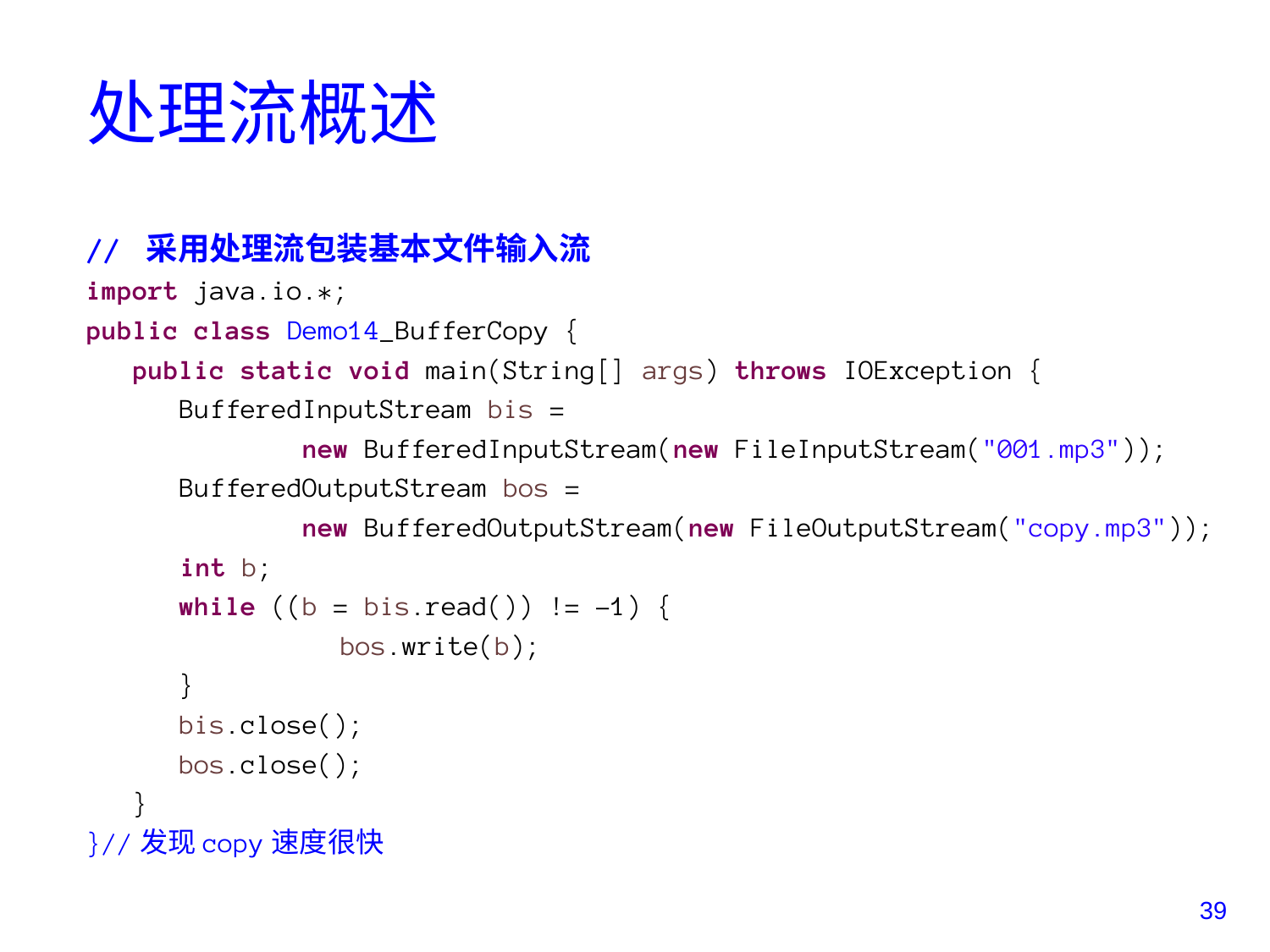

# 处理流概述
// 采用处理流包装基本文件输入流
import java.io.*;
public class Demo14_BufferCopy {
   public static void main(String[] args) throws IOException {
      BufferedInputStream bis =
              new BufferedInputStream(new FileInputStream("001.mp3"));
      BufferedOutputStream bos =
              new BufferedOutputStream(new FileOutputStream("copy.mp3"));
            int b;
      while ((b = bis.read()) != -1) {
		bos.write(b);
      }
      bis.close();
      bos.close();
   }
}//发现copy速度很快

39